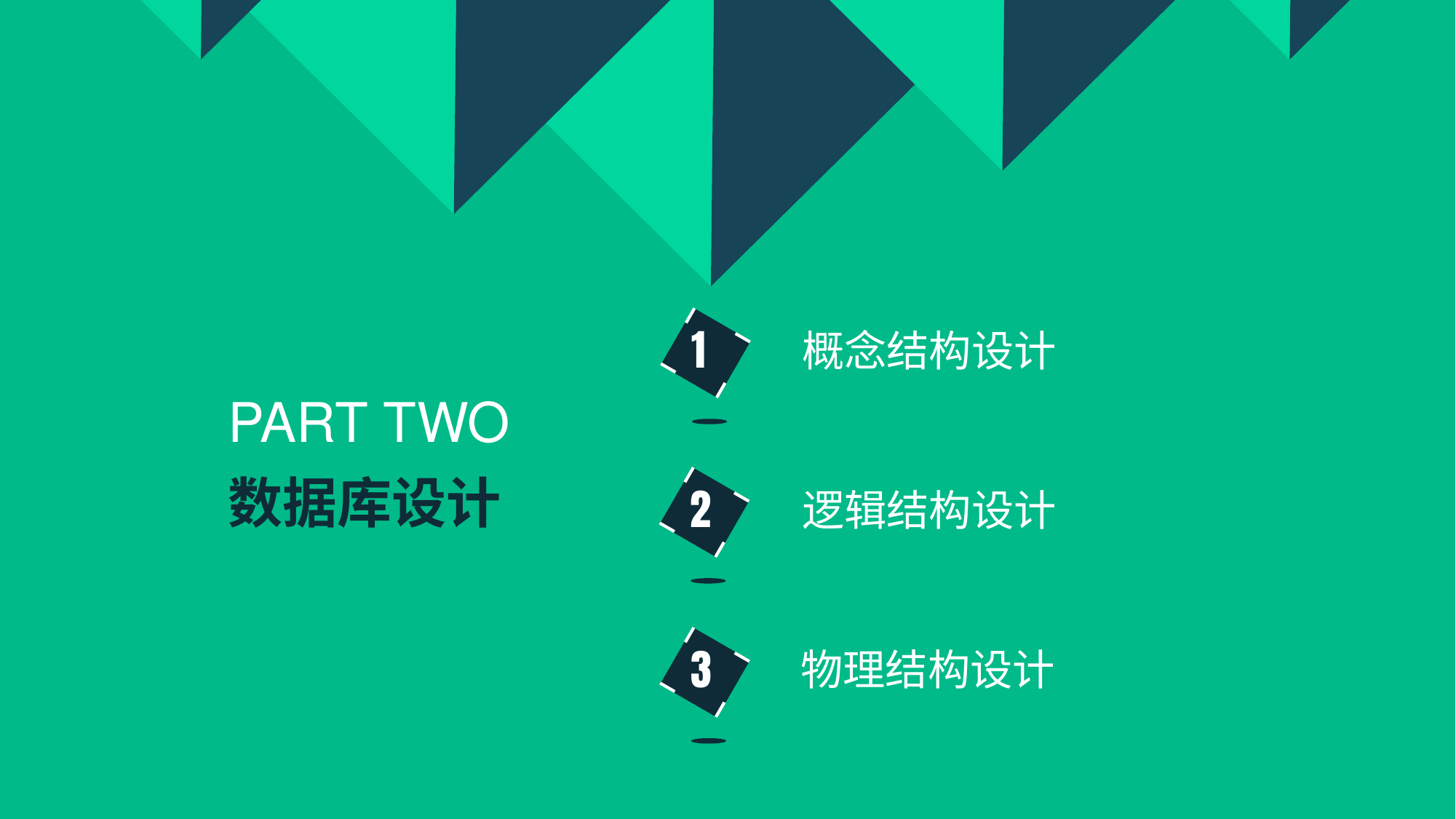

1
概念结构设计
PART TWO

数据库设计

2
逻辑结构设计

3
物理结构设计